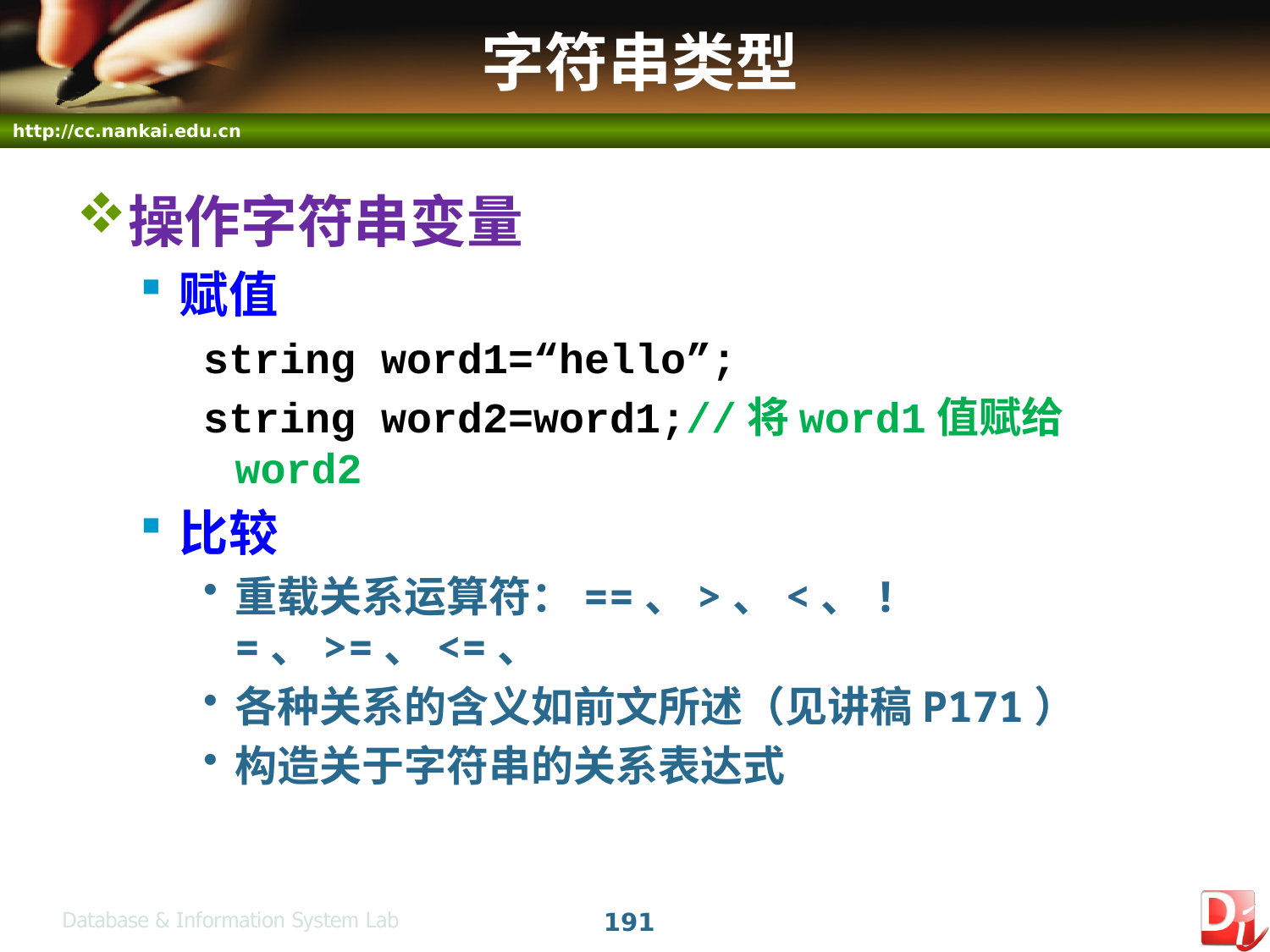

# 字符串类型
操作字符串变量
赋值
string word1=“hello”;
string word2=word1;//将word1值赋给word2
比较
重载关系运算符：==、>、<、!=、>=、<=、
各种关系的含义如前文所述（见讲稿P171）
构造关于字符串的关系表达式

191
Database & Information System Lab